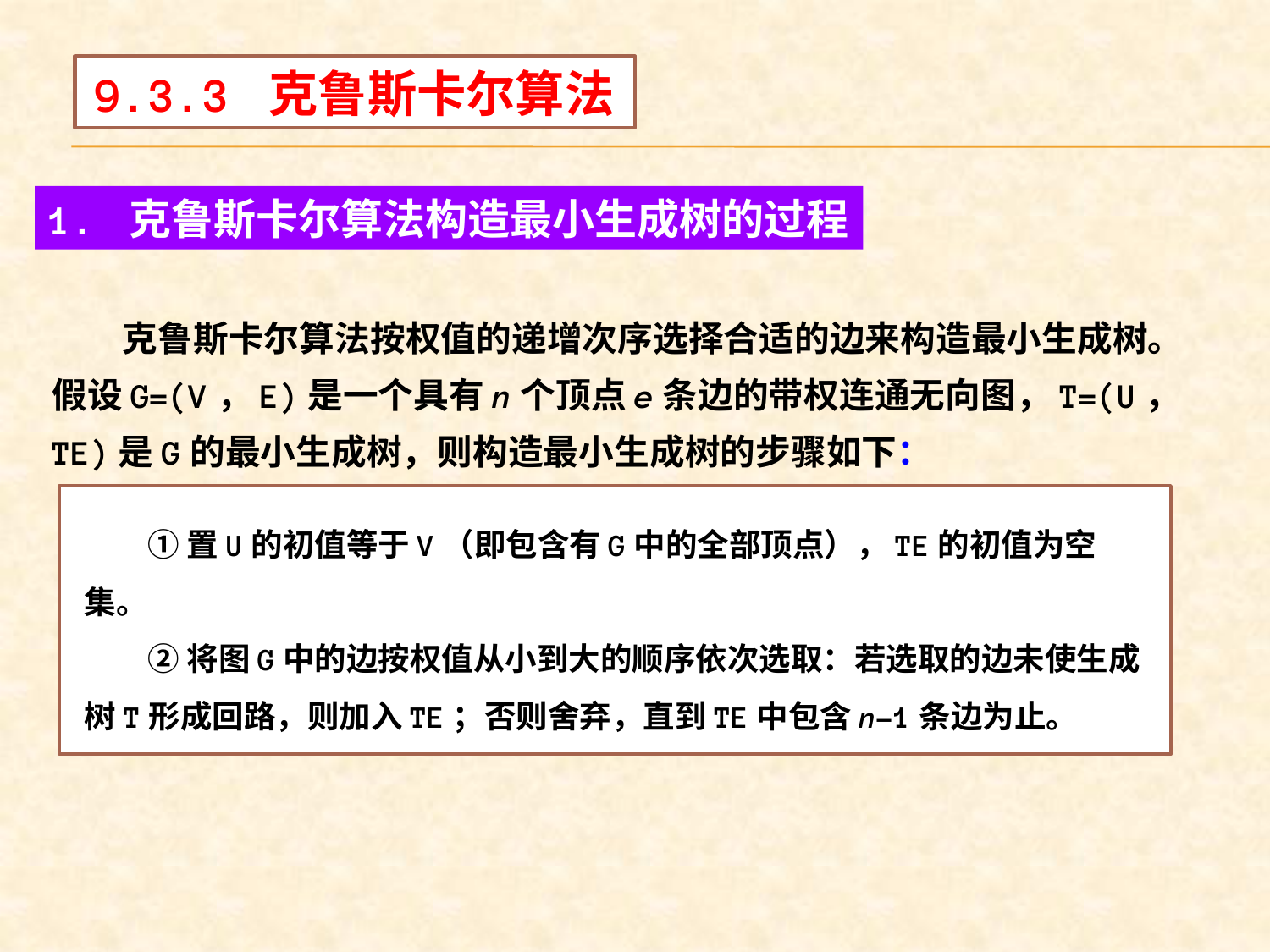

9.3.3 克鲁斯卡尔算法
1. 克鲁斯卡尔算法构造最小生成树的过程
　　克鲁斯卡尔算法按权值的递增次序选择合适的边来构造最小生成树。假设G=(V，E)是一个具有n个顶点e条边的带权连通无向图，T=(U，TE)是G的最小生成树，则构造最小生成树的步骤如下：
　　① 置U的初值等于V（即包含有G中的全部顶点），TE的初值为空集。
　　② 将图G中的边按权值从小到大的顺序依次选取：若选取的边未使生成树T形成回路，则加入TE；否则舍弃，直到TE中包含n-1条边为止。